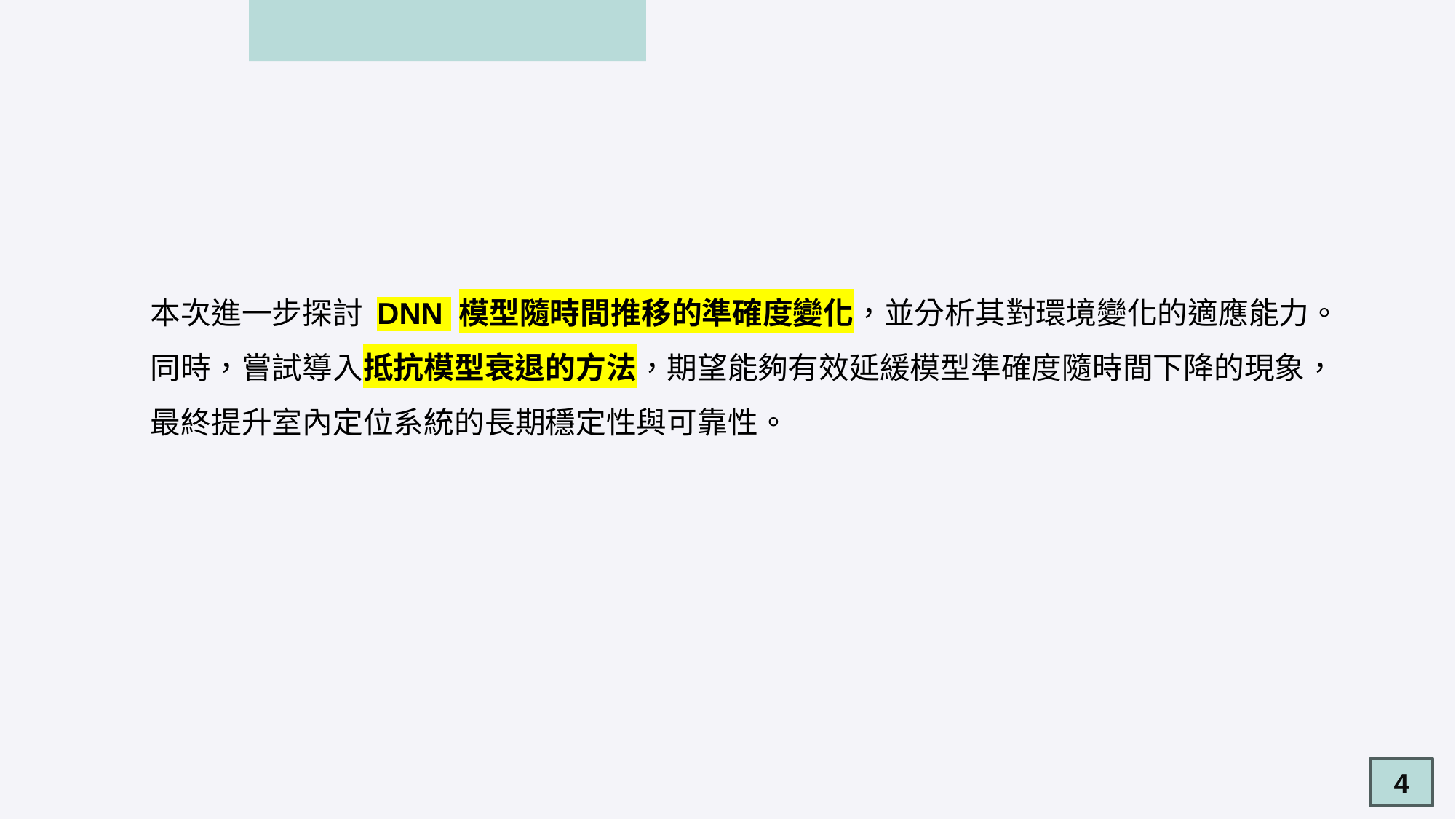

本次進一步探討 DNN 模型隨時間推移的準確度變化，並分析其對環境變化的適應能力。同時，嘗試導入抵抗模型衰退的方法，期望能夠有效延緩模型準確度隨時間下降的現象，最終提升室內定位系統的長期穩定性與可靠性。
4